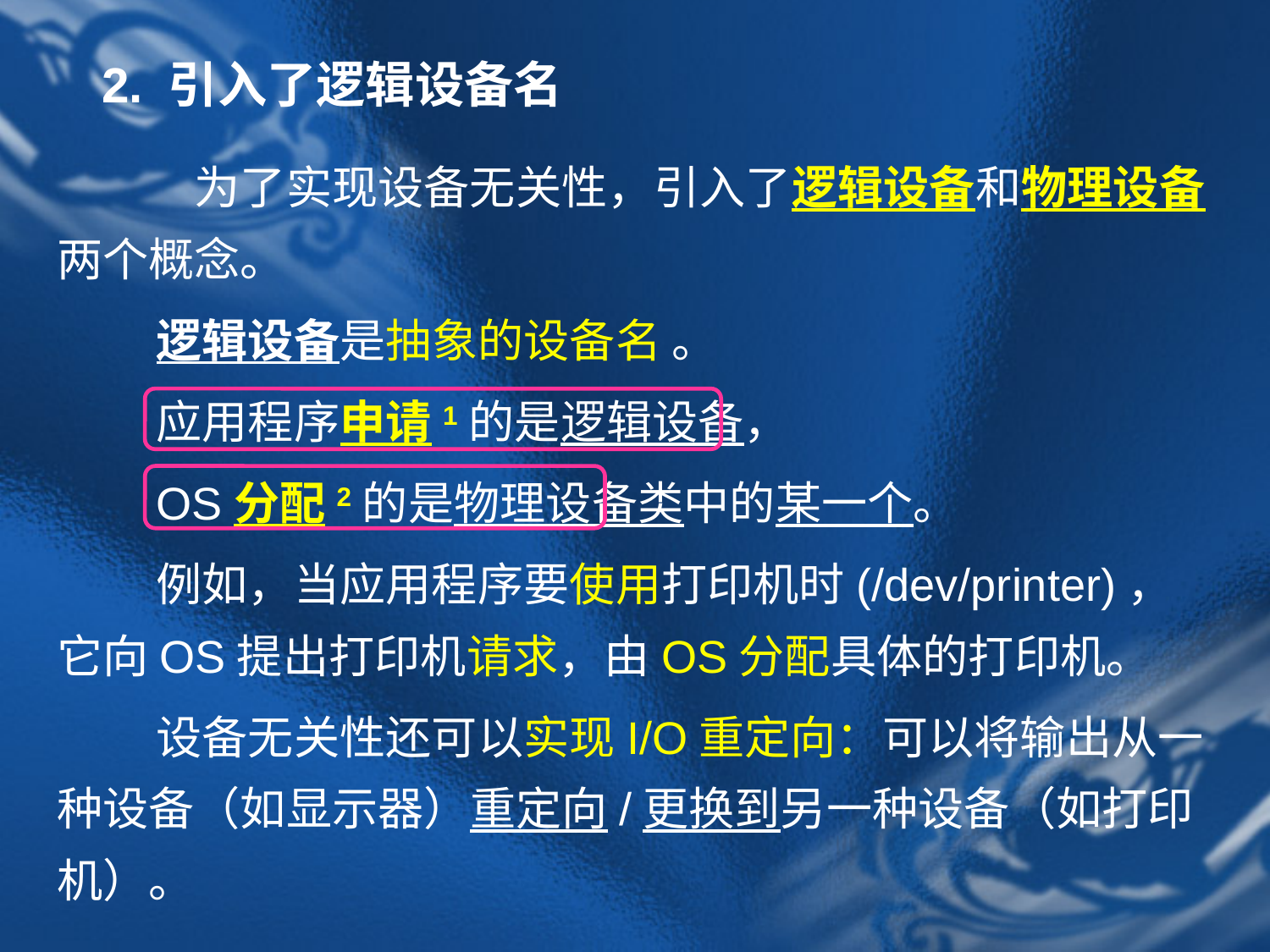

# 2. 引入了逻辑设备名
　　　为了实现设备无关性，引入了逻辑设备和物理设备两个概念。
逻辑设备是抽象的设备名 。
应用程序申请1的是逻辑设备，
OS分配2的是物理设备类中的某一个。
例如，当应用程序要使用打印机时(/dev/printer)，它向OS提出打印机请求，由OS分配具体的打印机。
设备无关性还可以实现I/O重定向：可以将输出从一种设备（如显示器）重定向/更换到另一种设备（如打印机）。